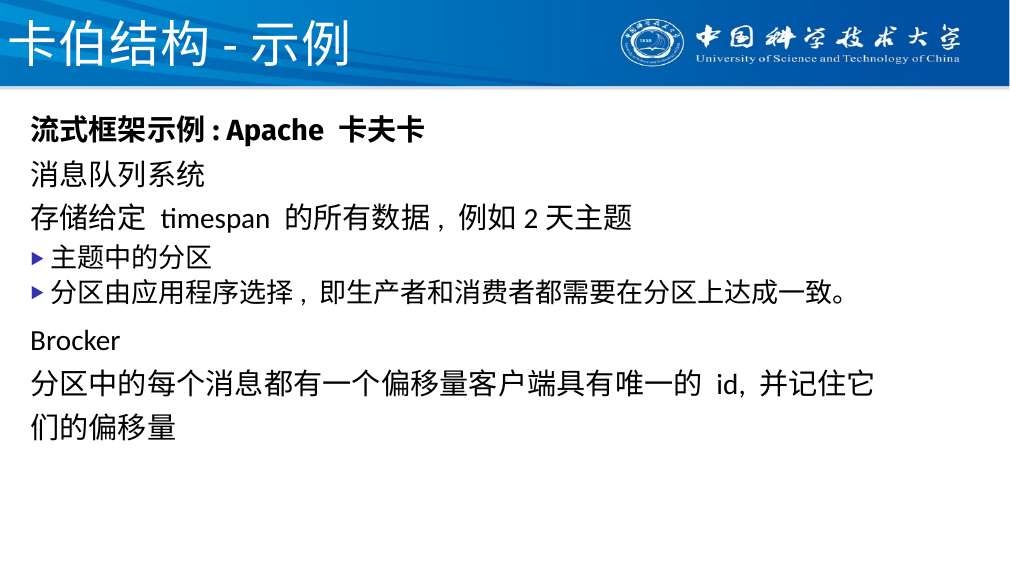

# 卡伯结构-示例
流式框架示例: Apache 卡夫卡
消息队列系统
存储给定 timespan 的所有数据, 例如2天主题
▶主题中的分区
▶分区由应用程序选择, 即生产者和消费者都需要在分区上达成一致。
Brocker
分区中的每个消息都有一个偏移量客户端具有唯一的 id, 并记住它们的偏移量